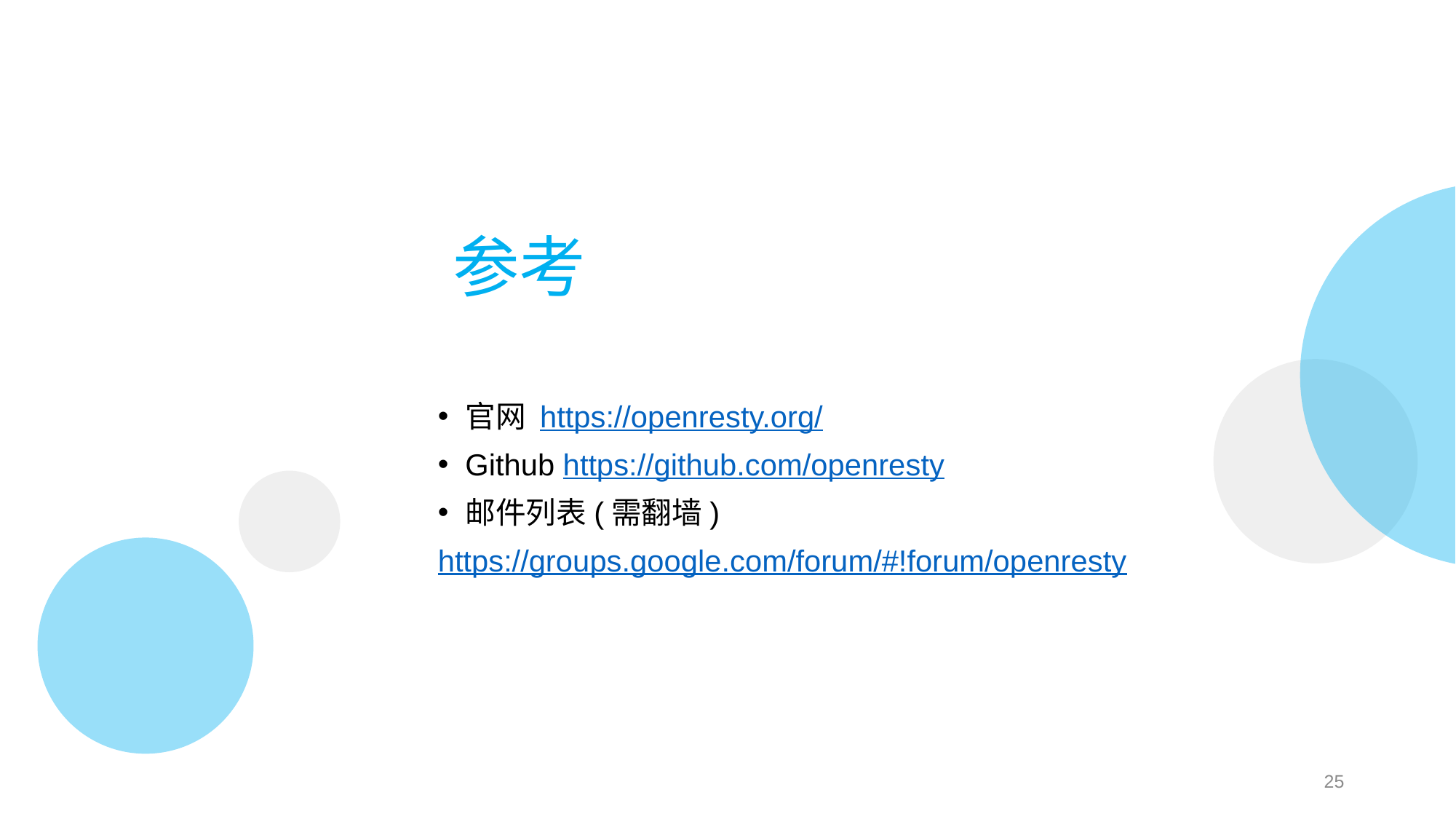

# 参考

官网 https://openresty.org/
Github https://github.com/openresty
邮件列表(需翻墙)
https://groups.google.com/forum/#!forum/openresty

25